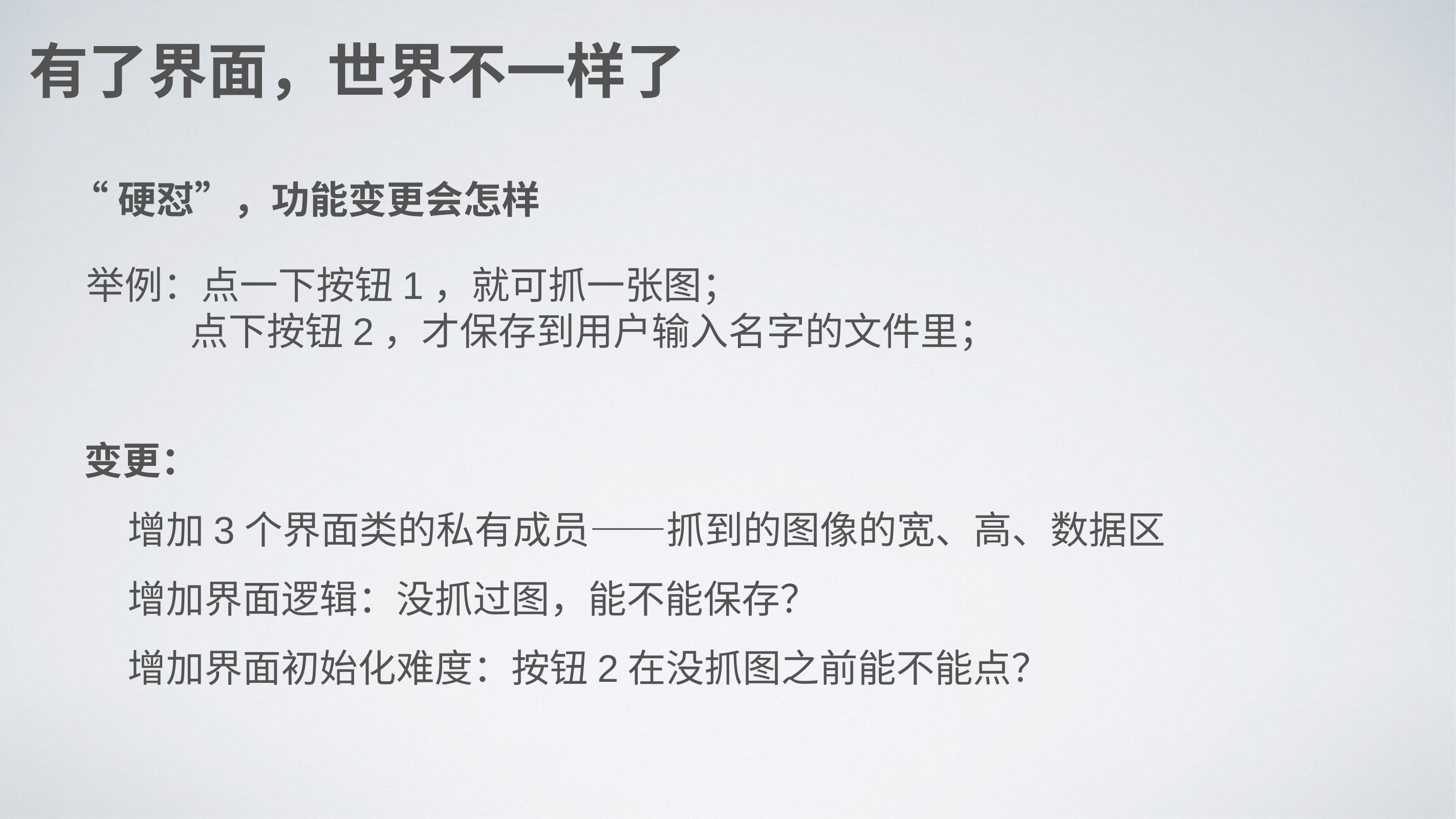

有了界面，世界不一样了
“硬怼”，功能变更会怎样
举例：点一下按钮1，就可抓一张图；
           点下按钮2，才保存到用户输入名字的文件里；
变更：
    增加3个界面类的私有成员——抓到的图像的宽、高、数据区
    增加界面逻辑：没抓过图，能不能保存？
    增加界面初始化难度：按钮2在没抓图之前能不能点？